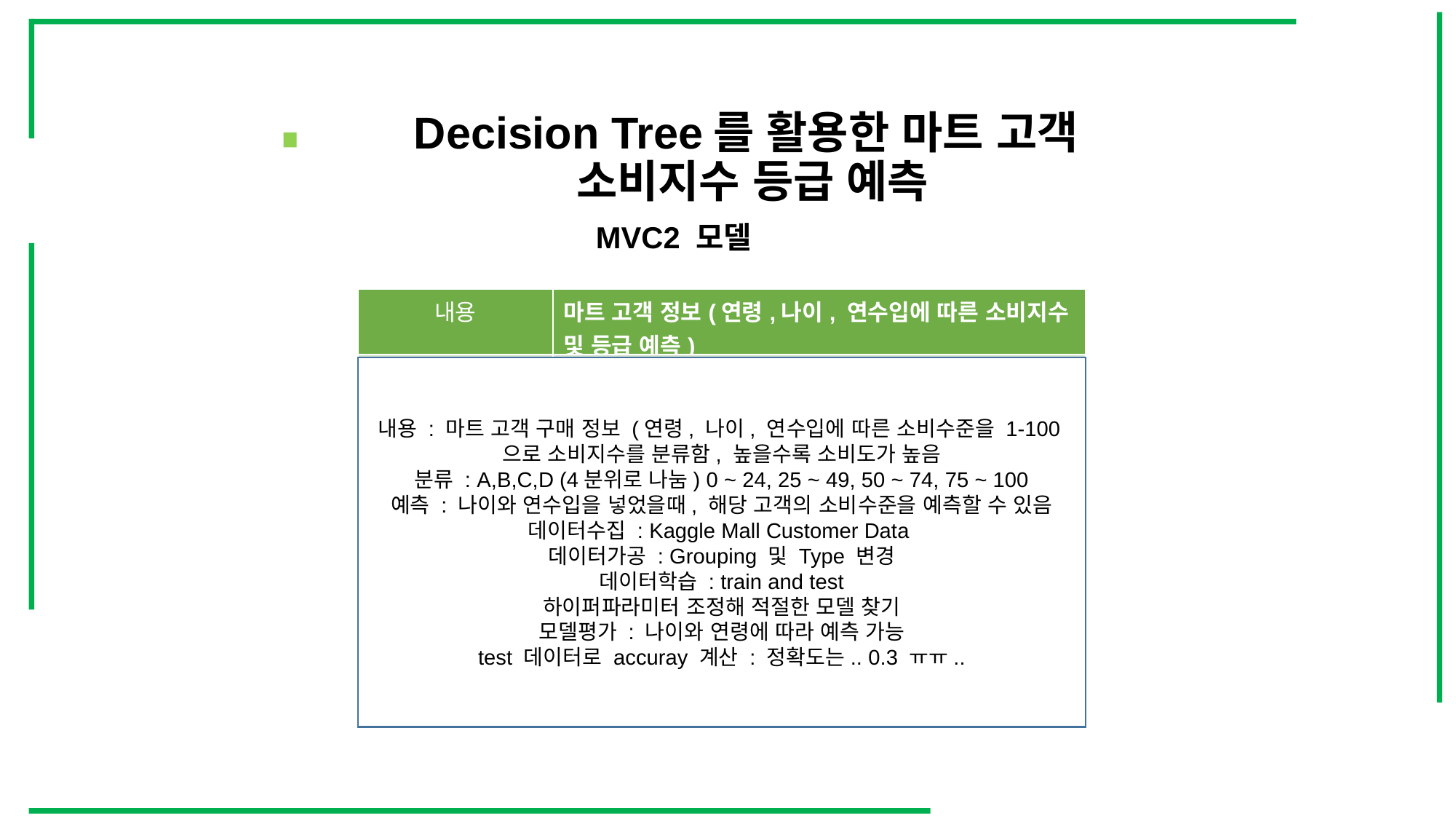

# Decision Tree를 활용한 마트 고객 소비지수 등급 예측

MVC2 모델

| 내용 | 마트 고객 정보(연령,나이, 연수입에 따른 소비지수 및 등급 예측) |
| --- | --- |
| 분류 |  |
| 참여인원 | 2명 |
| 담당업무 | 웹사이트 컨셉 및 기획 설계 MVC2 모델 설계 상품 및 카트 DB 설계 |
| 구현 | 빵 목록 메인화면, 장바구니(카트) 상품 연동 |
| 개발환경 | Windows 10 |
| 사용도구 | Eclipse |
| 사용기술 | Java, Oracle, Spring, GitHub |
내용 : 마트 고객 구매 정보 (연령, 나이, 연수입에 따른 소비수준을 1-100으로 소비지수를 분류함, 높을수록 소비도가 높음
분류 : A,B,C,D (4분위로 나눔) 0 ~ 24, 25 ~ 49, 50 ~ 74, 75 ~ 100
예측 : 나이와 연수입을 넣었을때, 해당 고객의 소비수준을 예측할 수 있음
데이터수집 : Kaggle Mall Customer Data
데이터가공 : Grouping 및 Type 변경
데이터학습 : train and test
하이퍼파라미터 조정해 적절한 모델 찾기
모델평가 : 나이와 연령에 따라 예측 가능
test 데이터로 accuray 계산 : 정확도는.. 0.3 ㅠㅠ..